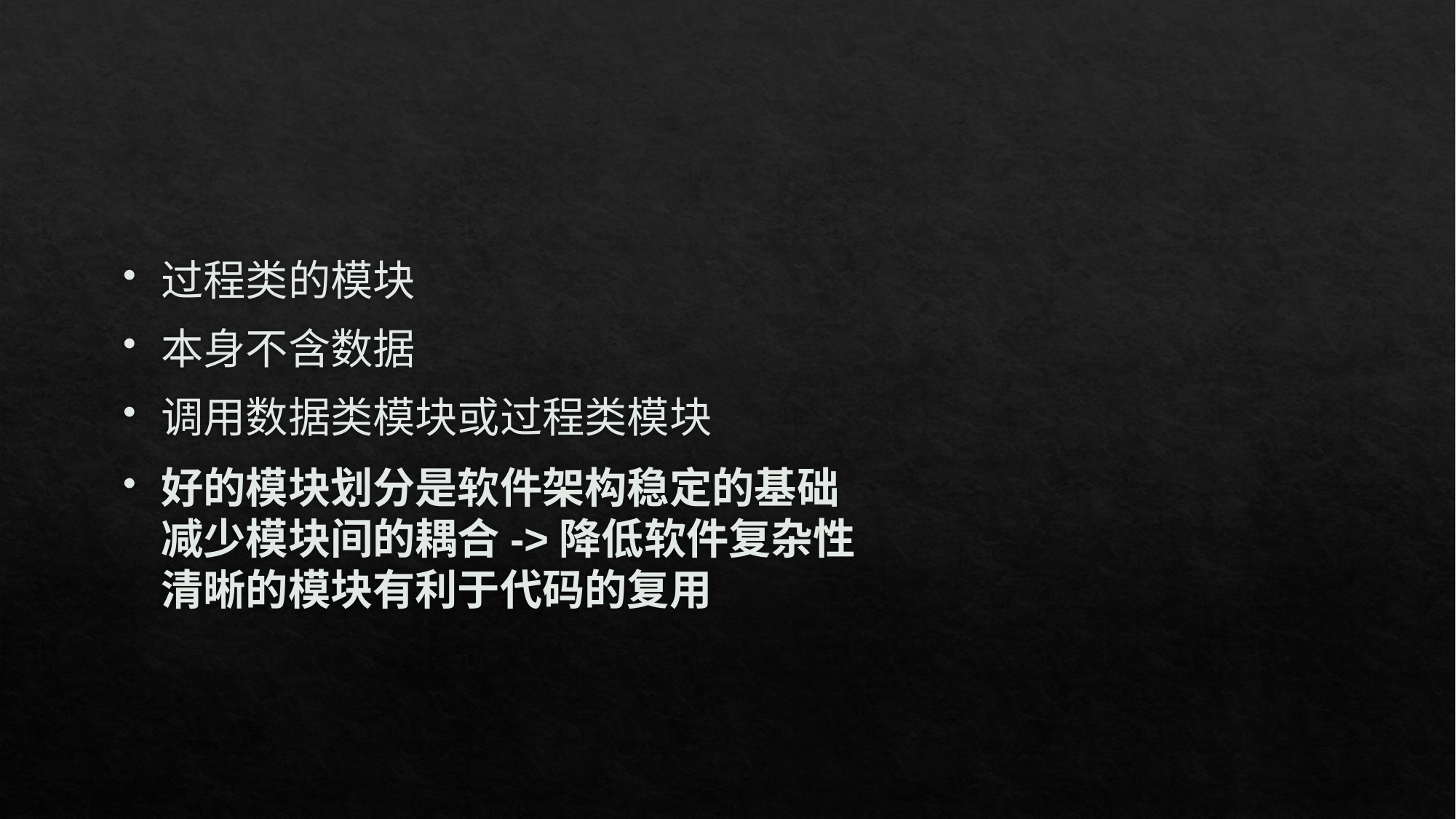

#
过程类的模块
本身不含数据
调用数据类模块或过程类模块
好的模块划分是软件架构稳定的基础 
减少模块间的耦合->降低软件复杂性 
清晰的模块有利于代码的复用